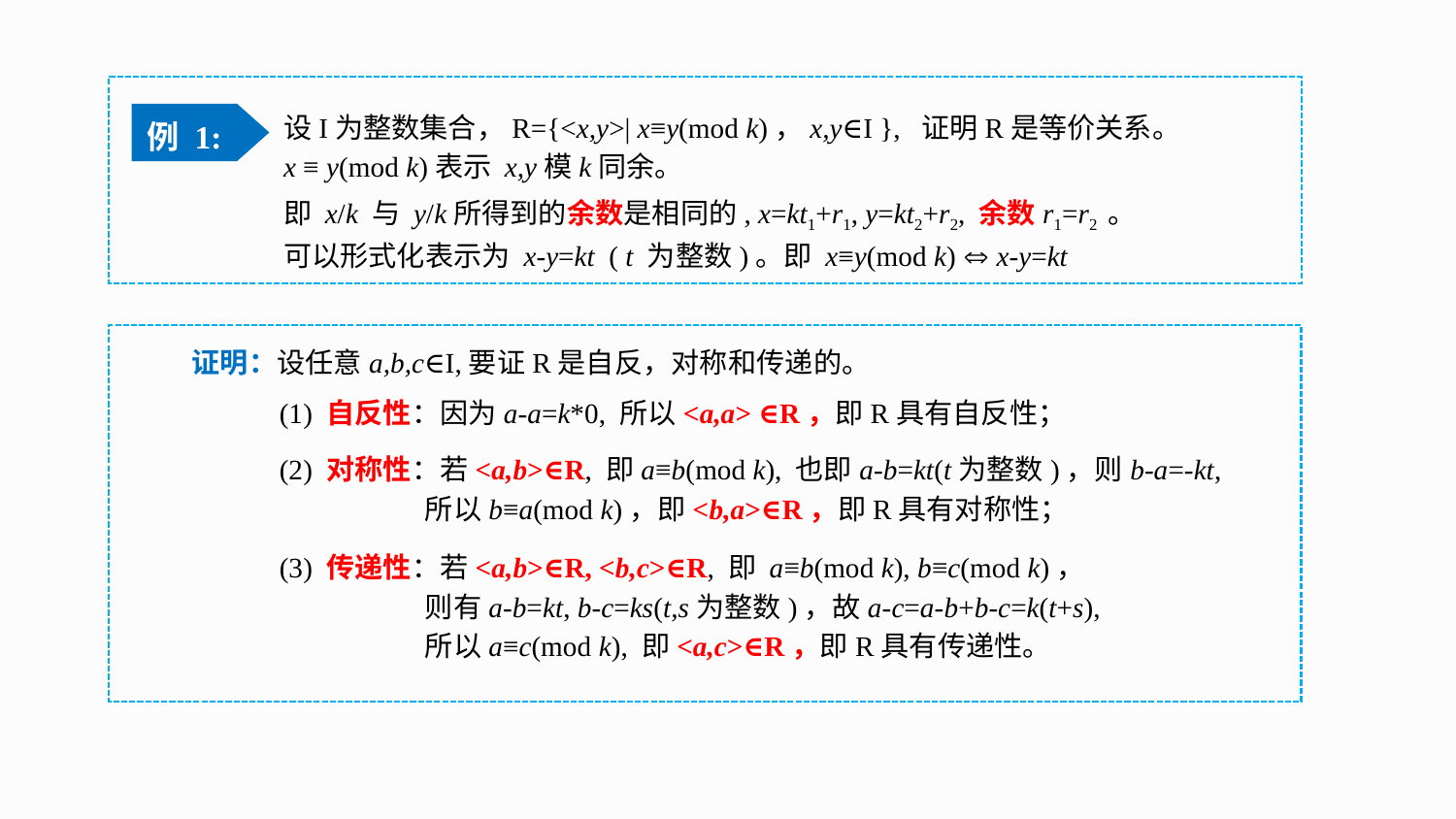

设I为整数集合，R={<x,y>| x≡y(mod k)，x,y∈I },  证明R是等价关系。
x ≡ y(mod k)表示 x,y模k同余。
例 1:

即 x/k 与 y/k所得到的余数是相同的, x=kt1+r1, y=kt2+r2, 余数r1=r2 。
可以形式化表示为 x-y=kt  ( t 为整数)。即 x≡y(mod k) ⇔ x-y=kt

证明：设任意a,b,c∈I,要证R是自反，对称和传递的。
(1) 自反性：因为a-a=k*0, 所以<a,a> ∈R，即R具有自反性；
(2) 对称性：若<a,b>∈R, 即a≡b(mod k), 也即a-b=kt(t为整数)，则b-a=-kt,
                      所以b≡a(mod k)，即<b,a>∈R，即R具有对称性；
(3) 传递性：若<a,b>∈R, <b,c>∈R, 即 a≡b(mod k), b≡c(mod k)，
                      则有a-b=kt, b-c=ks(t,s为整数)，故a-c=a-b+b-c=k(t+s),
                      所以a≡c(mod k), 即<a,c>∈R，即R具有传递性。